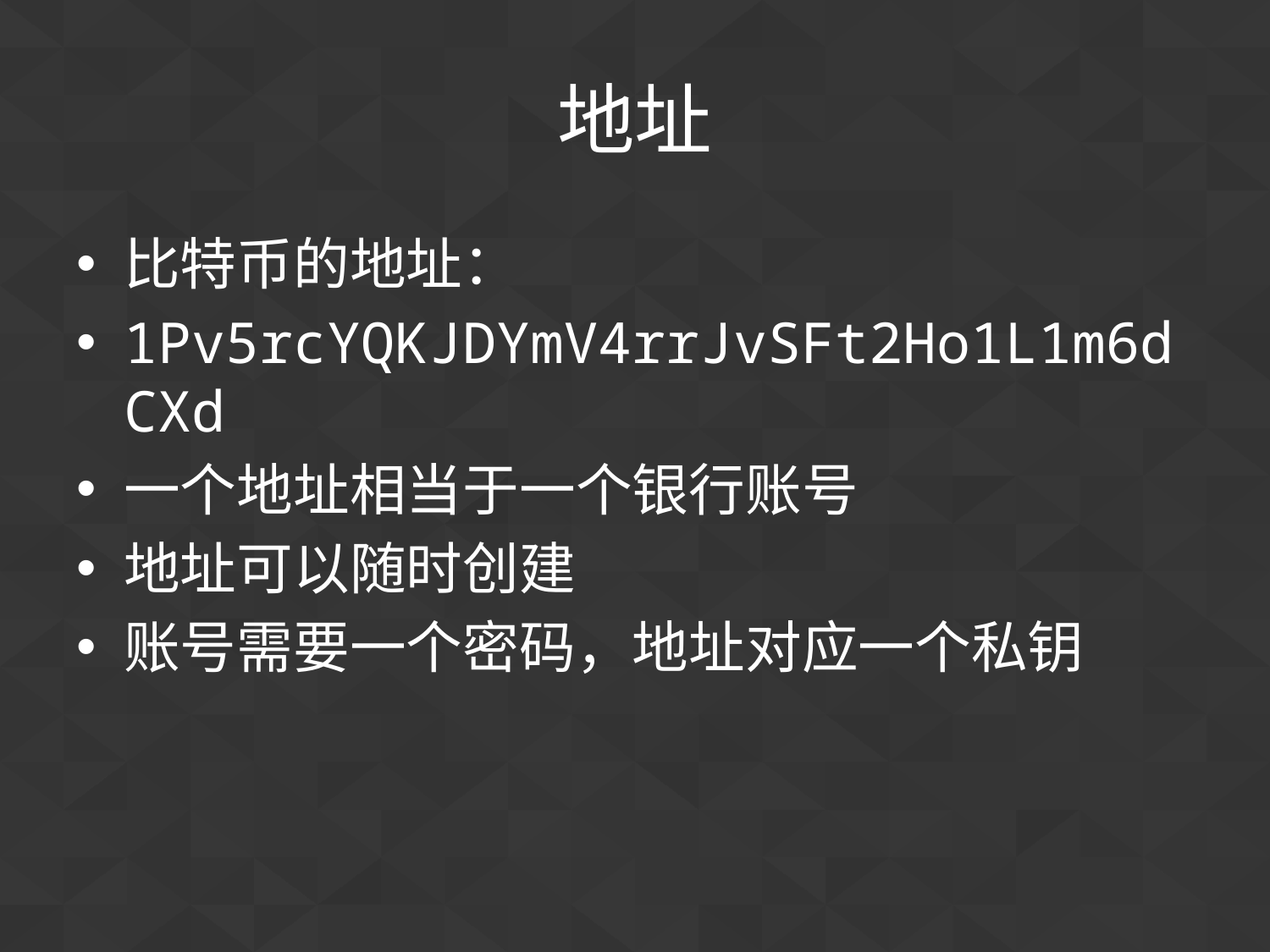

# 地址
比特币的地址：
1Pv5rcYQKJDYmV4rrJvSFt2Ho1L1m6dCXd
一个地址相当于一个银行账号
地址可以随时创建
账号需要一个密码，地址对应一个私钥